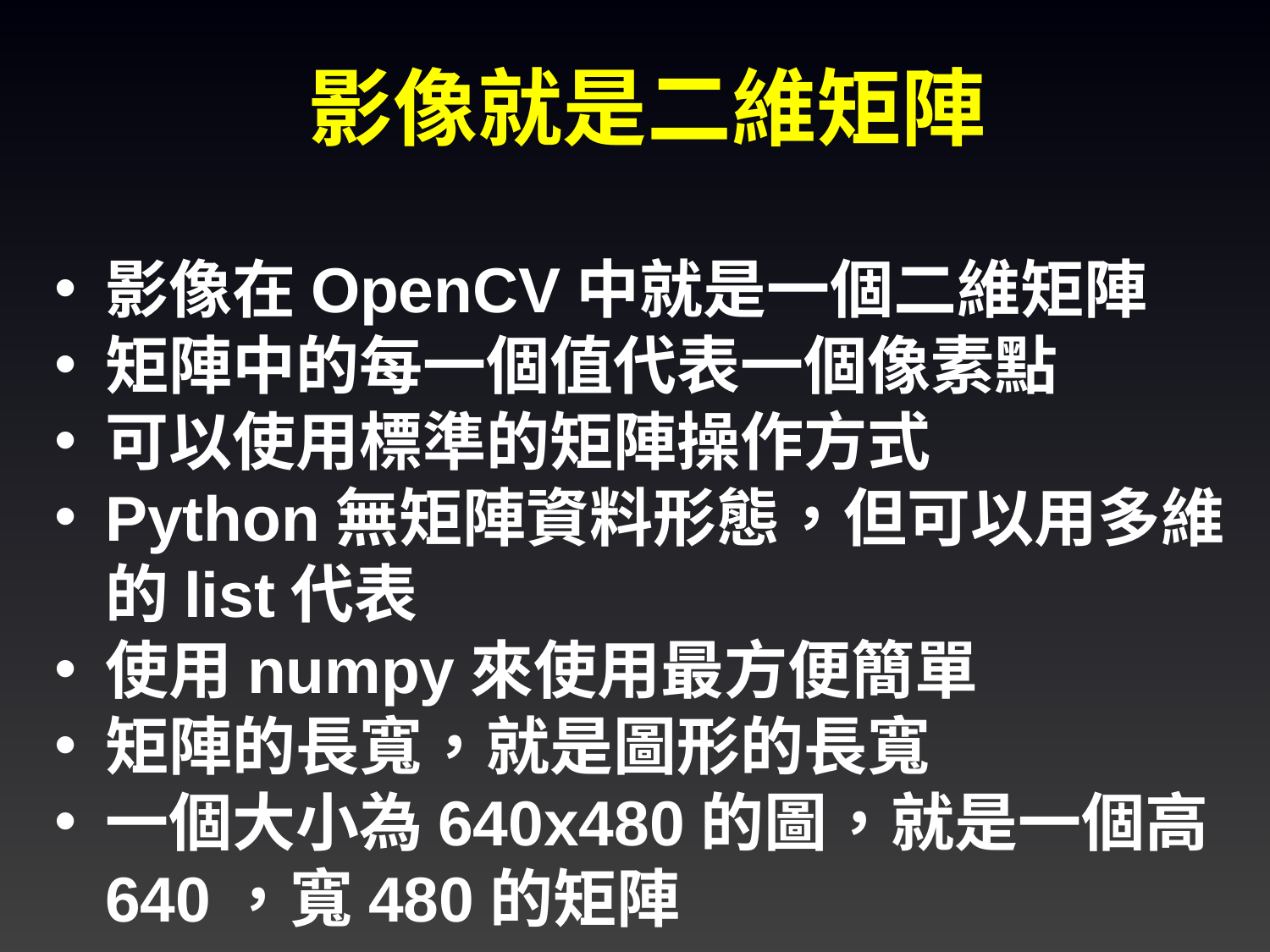

影像就是二維矩陣
影像在OpenCV中就是一個二維矩陣
矩陣中的每一個值代表一個像素點
可以使用標準的矩陣操作方式
Python無矩陣資料形態，但可以用多維的list代表
使用numpy來使用最方便簡單
矩陣的長寬，就是圖形的長寬
一個大小為640x480的圖，就是一個高640，寬480的矩陣